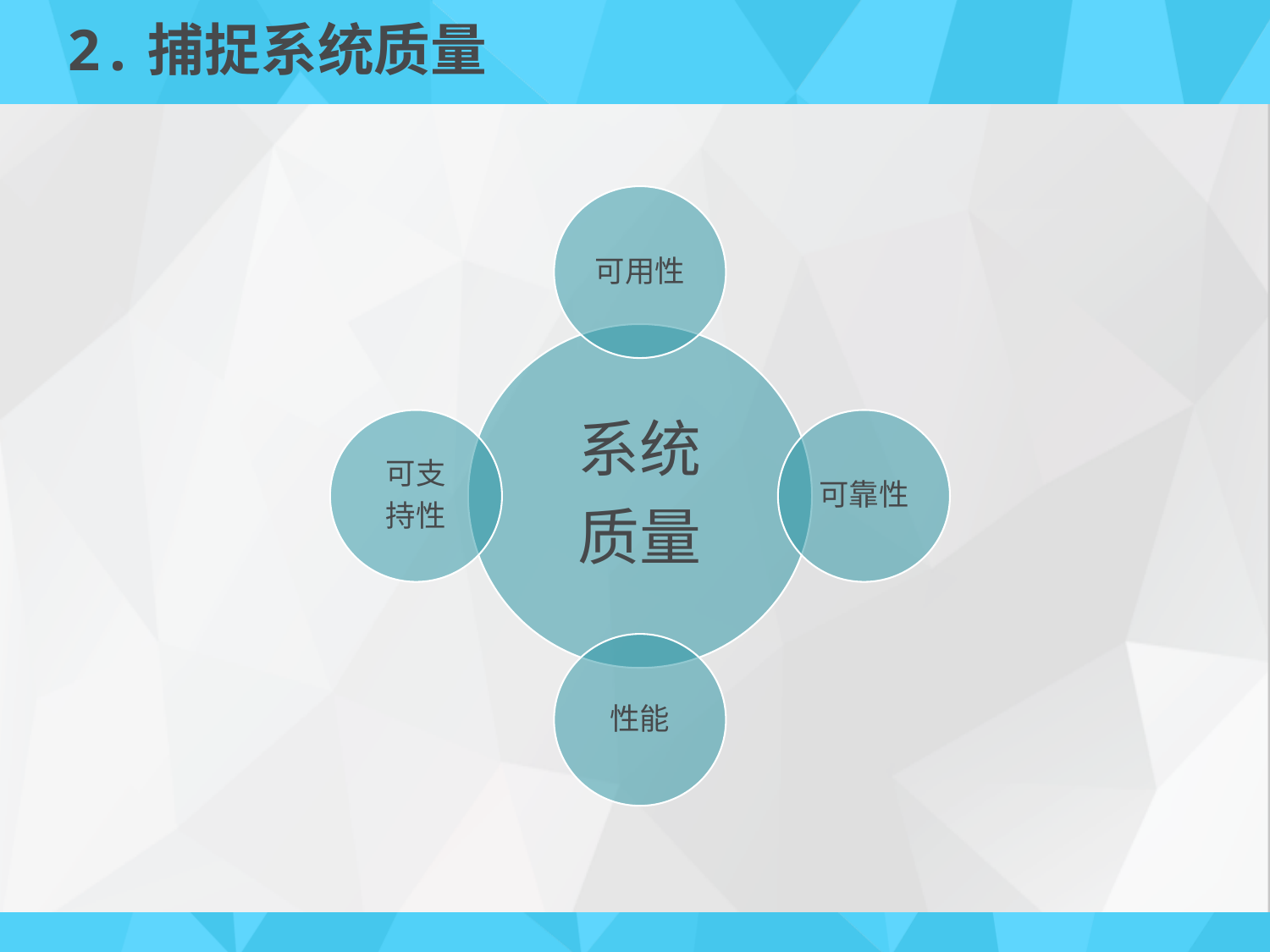

# 2.捕捉系统质量
系统
质量
可用性
可靠性
性能
可支
持性